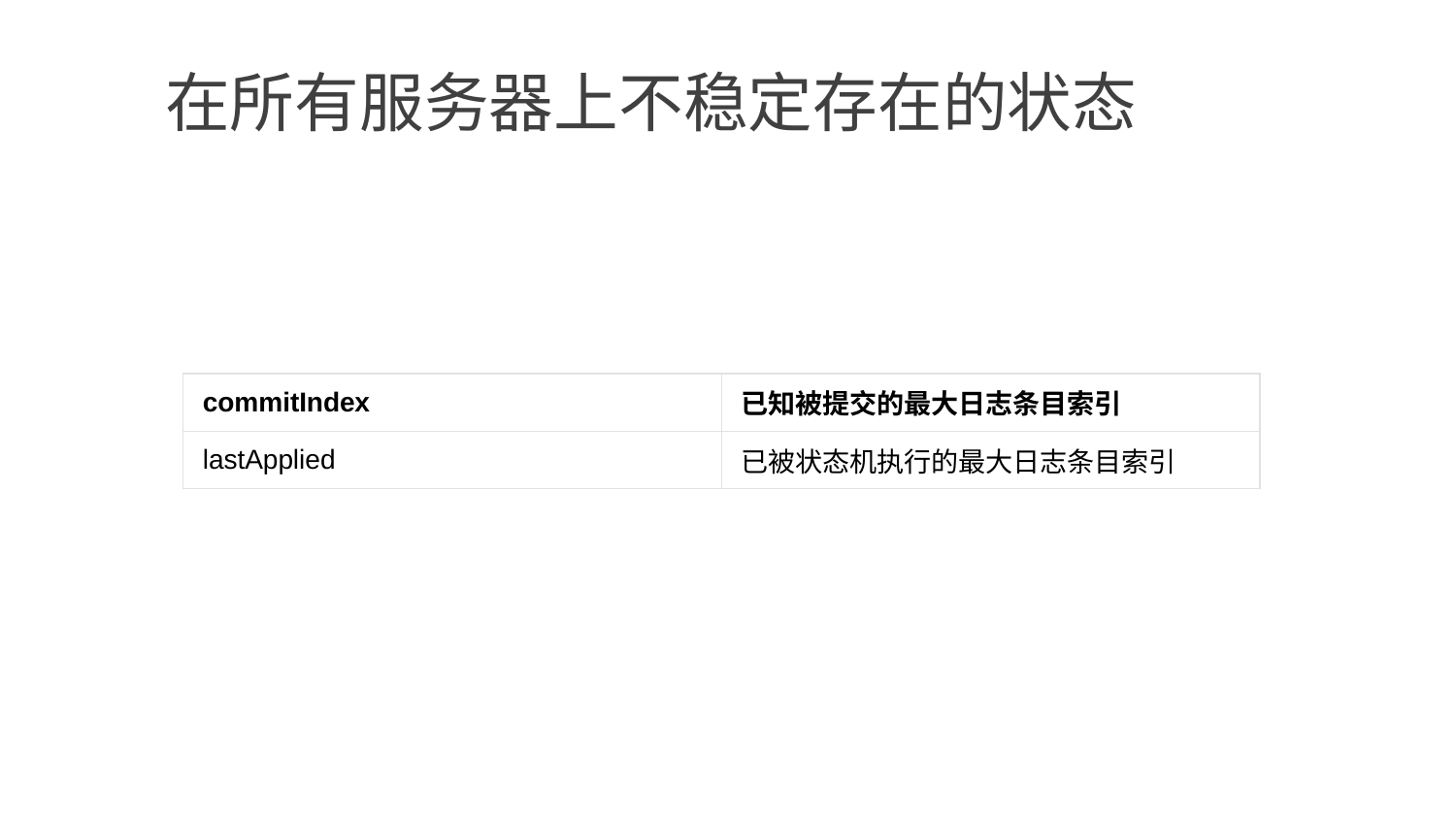

在所有服务器上不稳定存在的状态
| commitIndex | 已知被提交的最大日志条目索引 |
| --- | --- |
| lastApplied | 已被状态机执行的最大日志条目索引 |